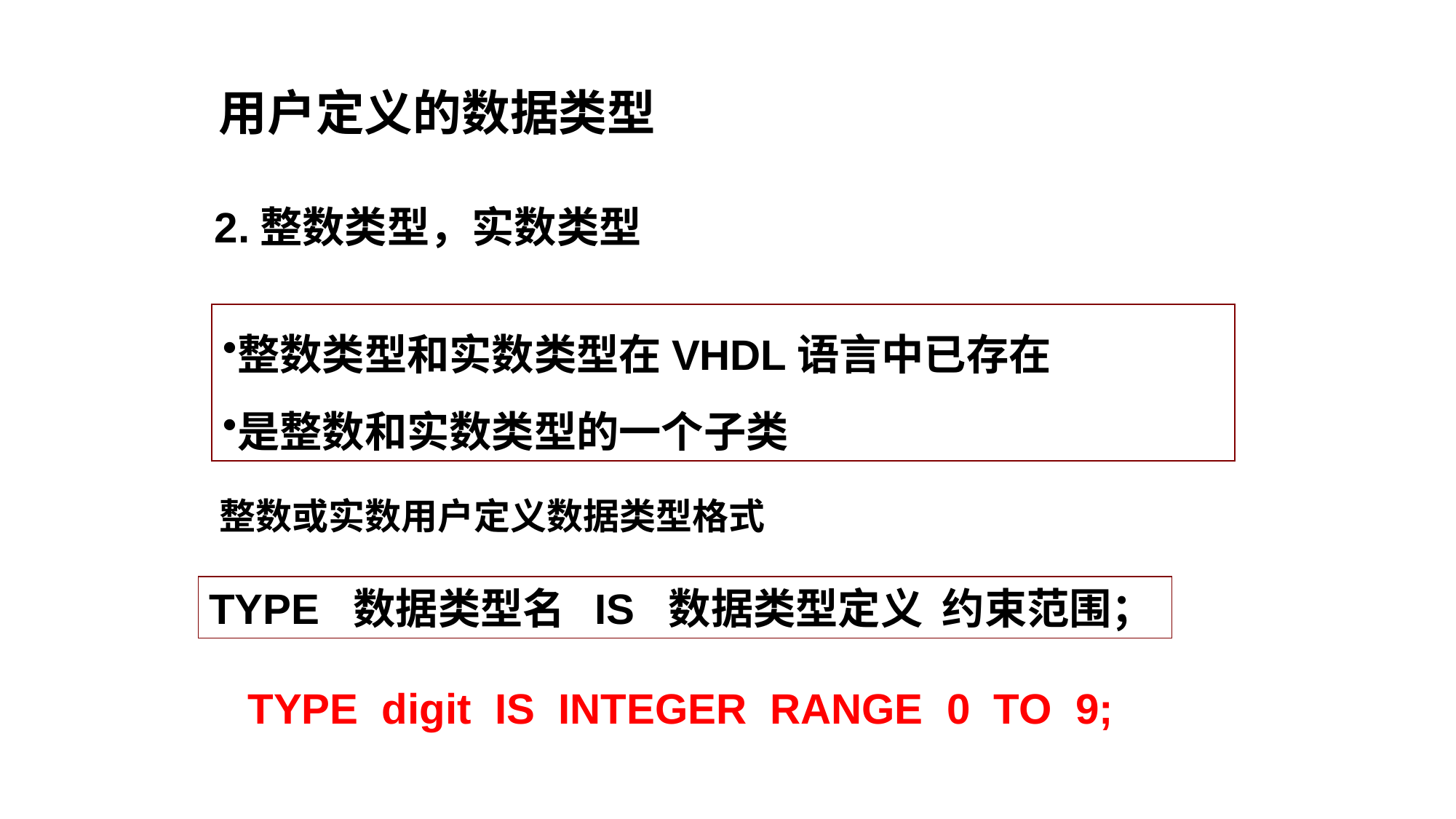

用户定义的数据类型
2.整数类型，实数类型
整数类型和实数类型在VHDL语言中已存在
是整数和实数类型的一个子类
整数或实数用户定义数据类型格式
TYPE  数据类型名  IS  数据类型定义  约束范围；
TYPE  digit  IS  INTEGER  RANGE  0  TO  9;